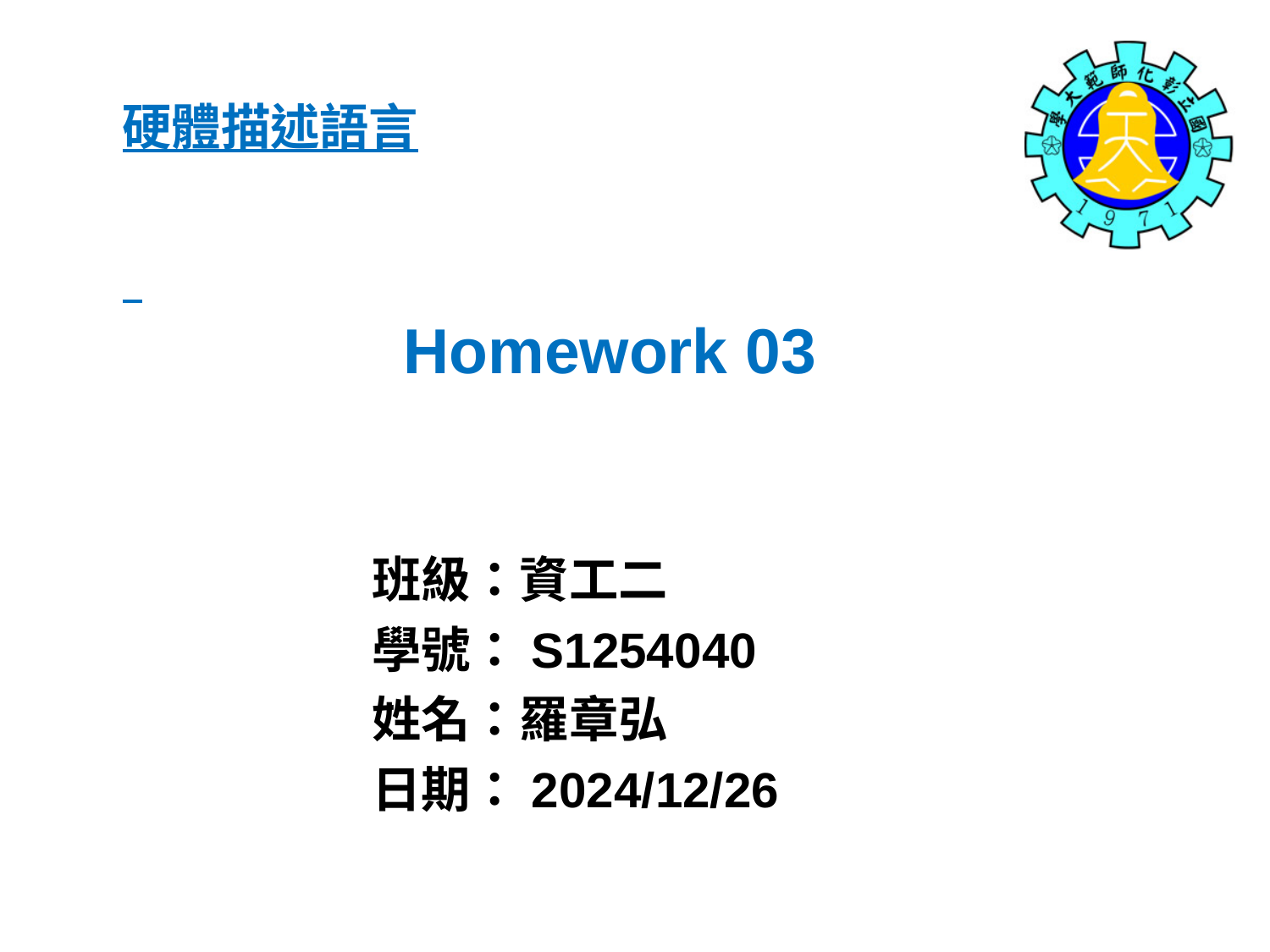

硬體描述語言

Homework 03

班級：資工二
學號：S1254040
姓名：羅章弘
日期：2024/12/26